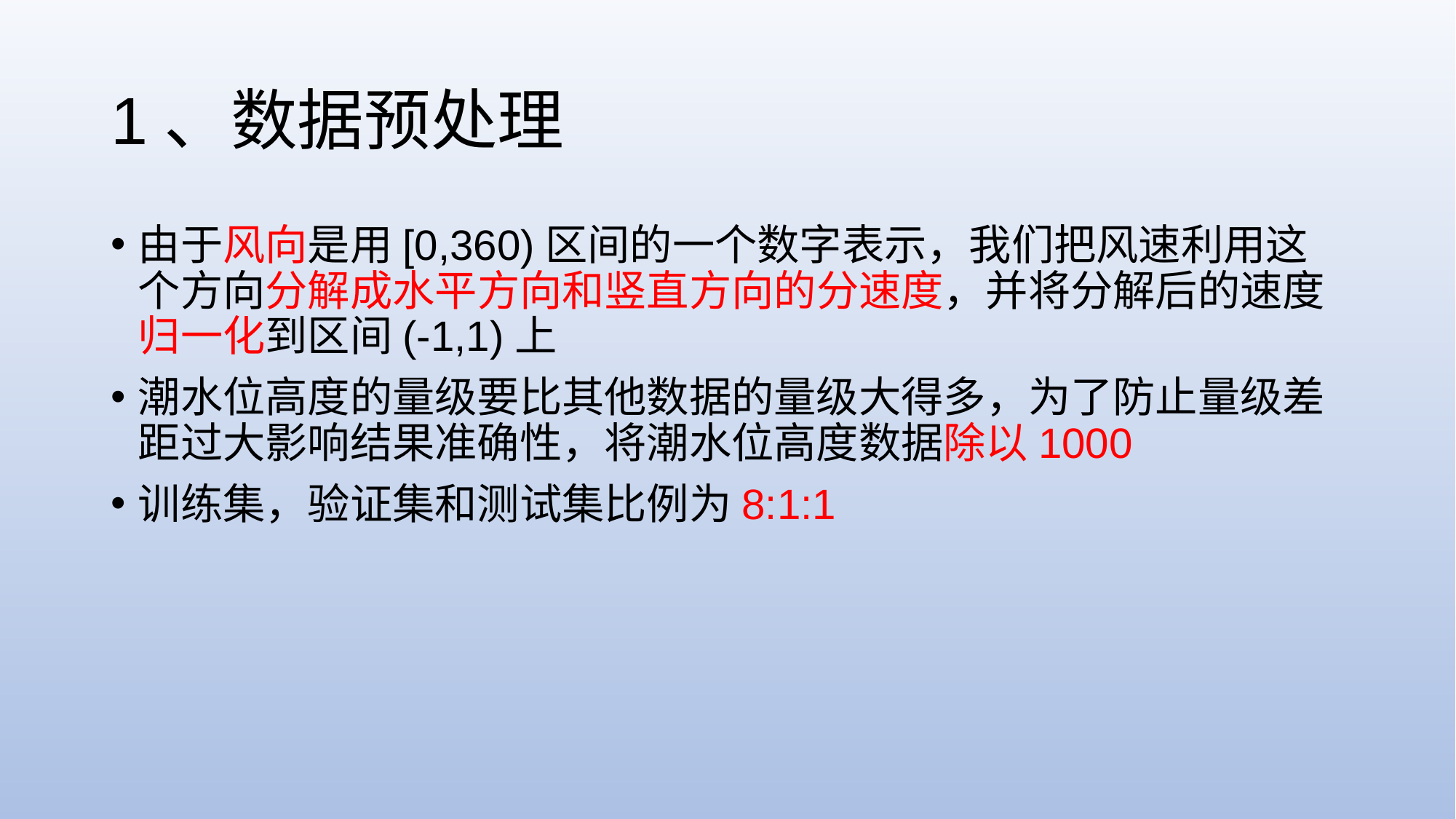

# 1、数据预处理
由于风向是用[0,360)区间的一个数字表示，我们把风速利用这个方向分解成水平方向和竖直方向的分速度，并将分解后的速度归一化到区间(-1,1)上
潮水位高度的量级要比其他数据的量级大得多，为了防止量级差距过大影响结果准确性，将潮水位高度数据除以1000
训练集，验证集和测试集比例为8:1:1